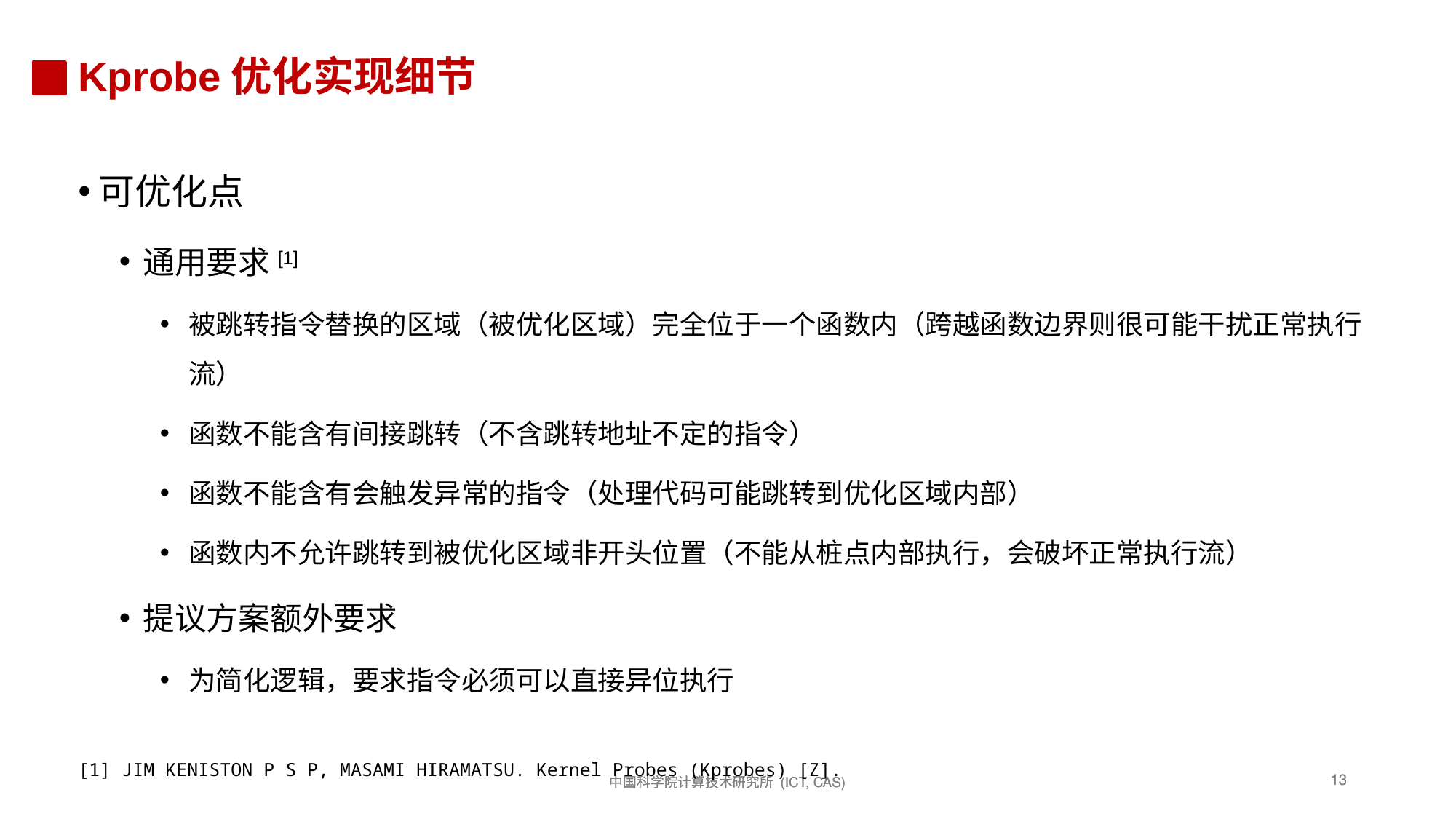

# Kprobe优化实现细节
可优化点
通用要求[1]
被跳转指令替换的区域（被优化区域）完全位于一个函数内（跨越函数边界则很可能干扰正常执行流）
函数不能含有间接跳转（不含跳转地址不定的指令）
函数不能含有会触发异常的指令（处理代码可能跳转到优化区域内部）
函数内不允许跳转到被优化区域非开头位置（不能从桩点内部执行，会破坏正常执行流）
提议方案额外要求
为简化逻辑，要求指令必须可以直接异位执行

[1] JIM KENISTON P S P, MASAMI HIRAMATSU. Kernel Probes (Kprobes) [Z].